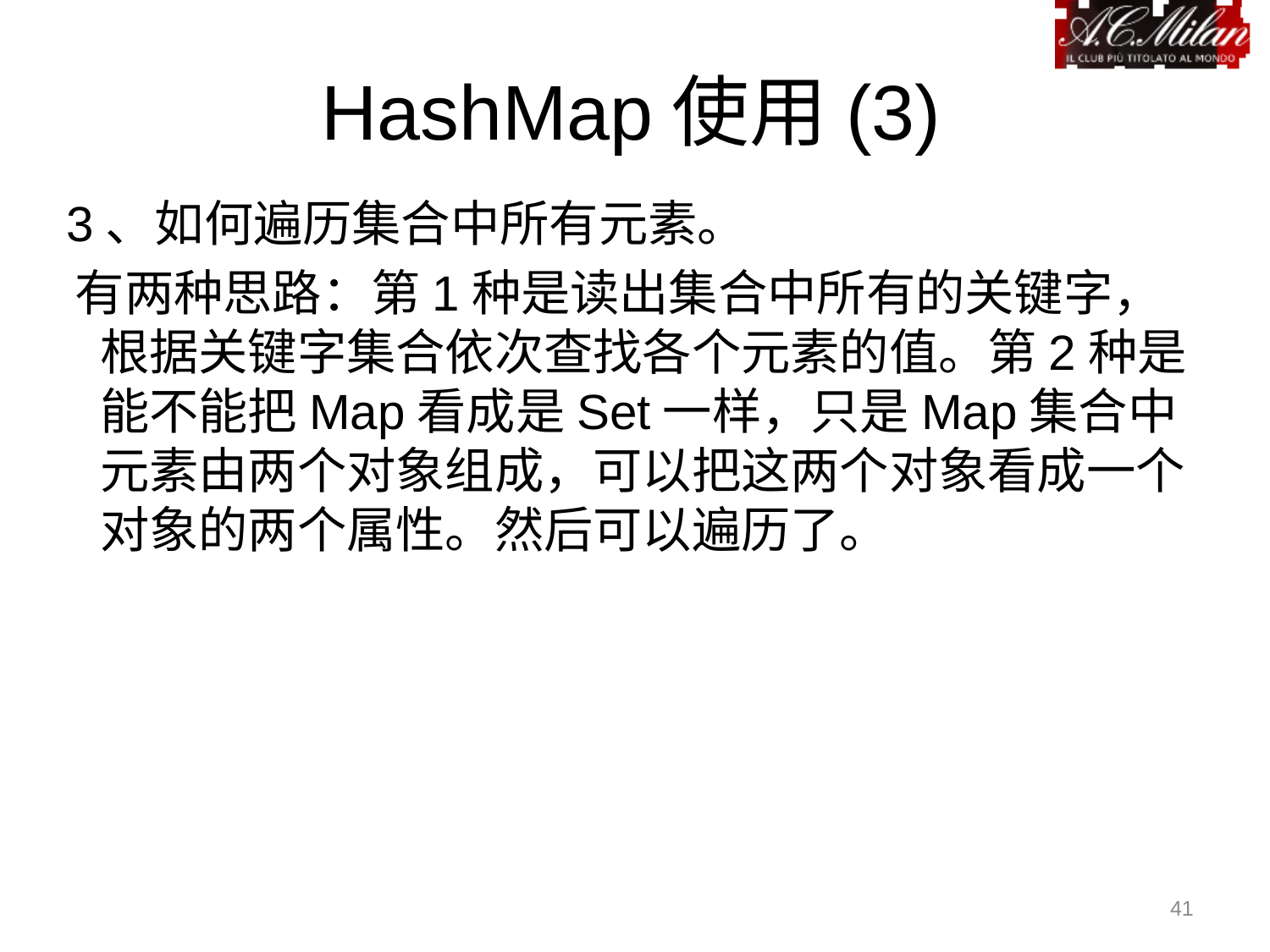

# HashMap使用(3)
 3、如何遍历集合中所有元素。
 有两种思路：第1种是读出集合中所有的关键字，根据关键字集合依次查找各个元素的值。第2种是能不能把Map看成是Set一样，只是Map集合中元素由两个对象组成，可以把这两个对象看成一个对象的两个属性。然后可以遍历了。
41